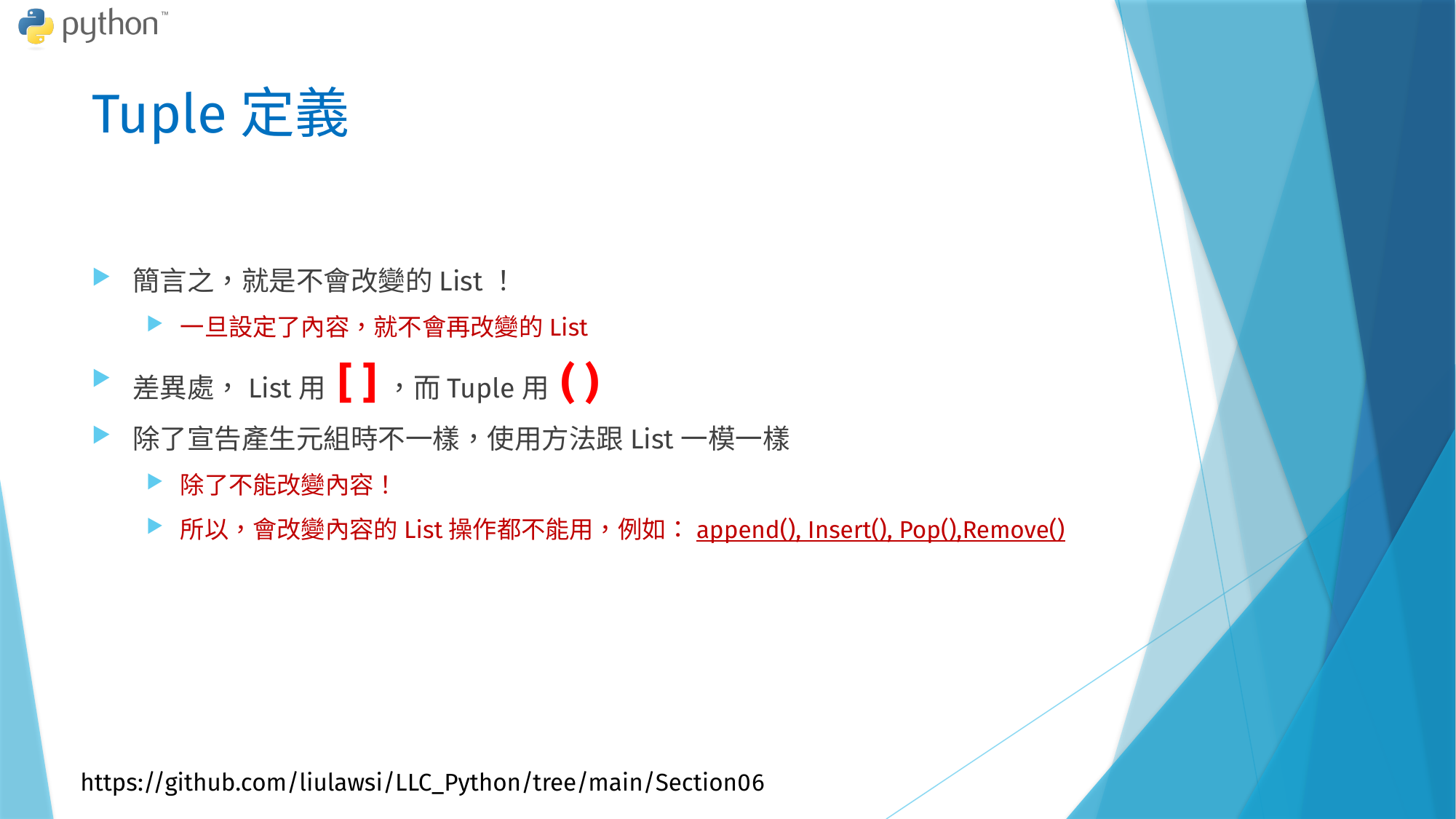

# Tuple定義
簡言之，就是不會改變的List！
一旦設定了內容，就不會再改變的List
差異處，List用 [ ]，而Tuple用 ( )
除了宣告產生元組時不一樣，使用方法跟List一模一樣
除了不能改變內容！
所以，會改變內容的List操作都不能用，例如：append(), Insert(), Pop(),Remove()